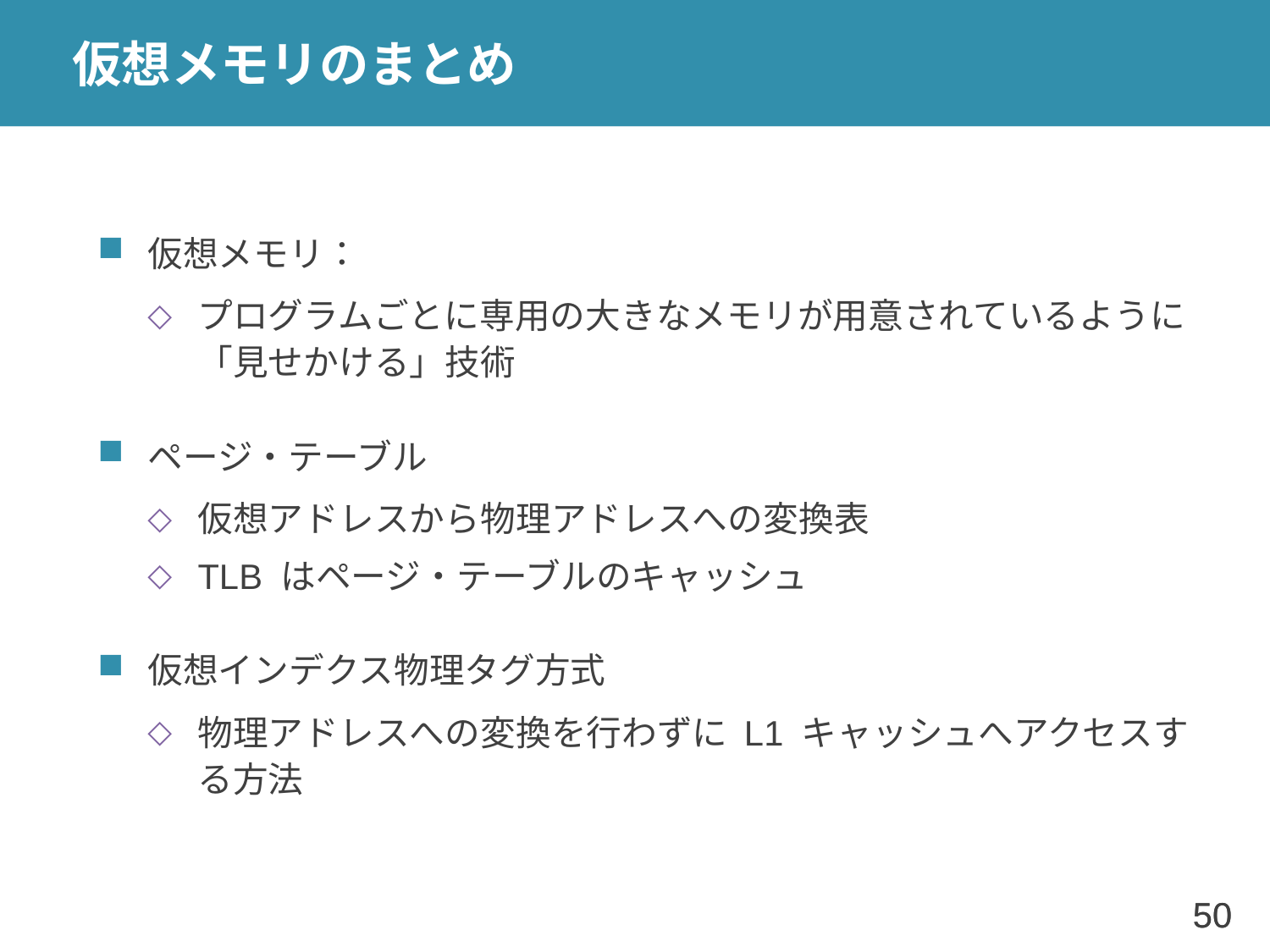

# 仮想メモリのまとめ
仮想メモリ：
プログラムごとに専用の大きなメモリが用意されているように「見せかける」技術
ページ・テーブル
仮想アドレスから物理アドレスへの変換表
TLB はページ・テーブルのキャッシュ
仮想インデクス物理タグ方式
物理アドレスへの変換を行わずに L1 キャッシュへアクセスする方法